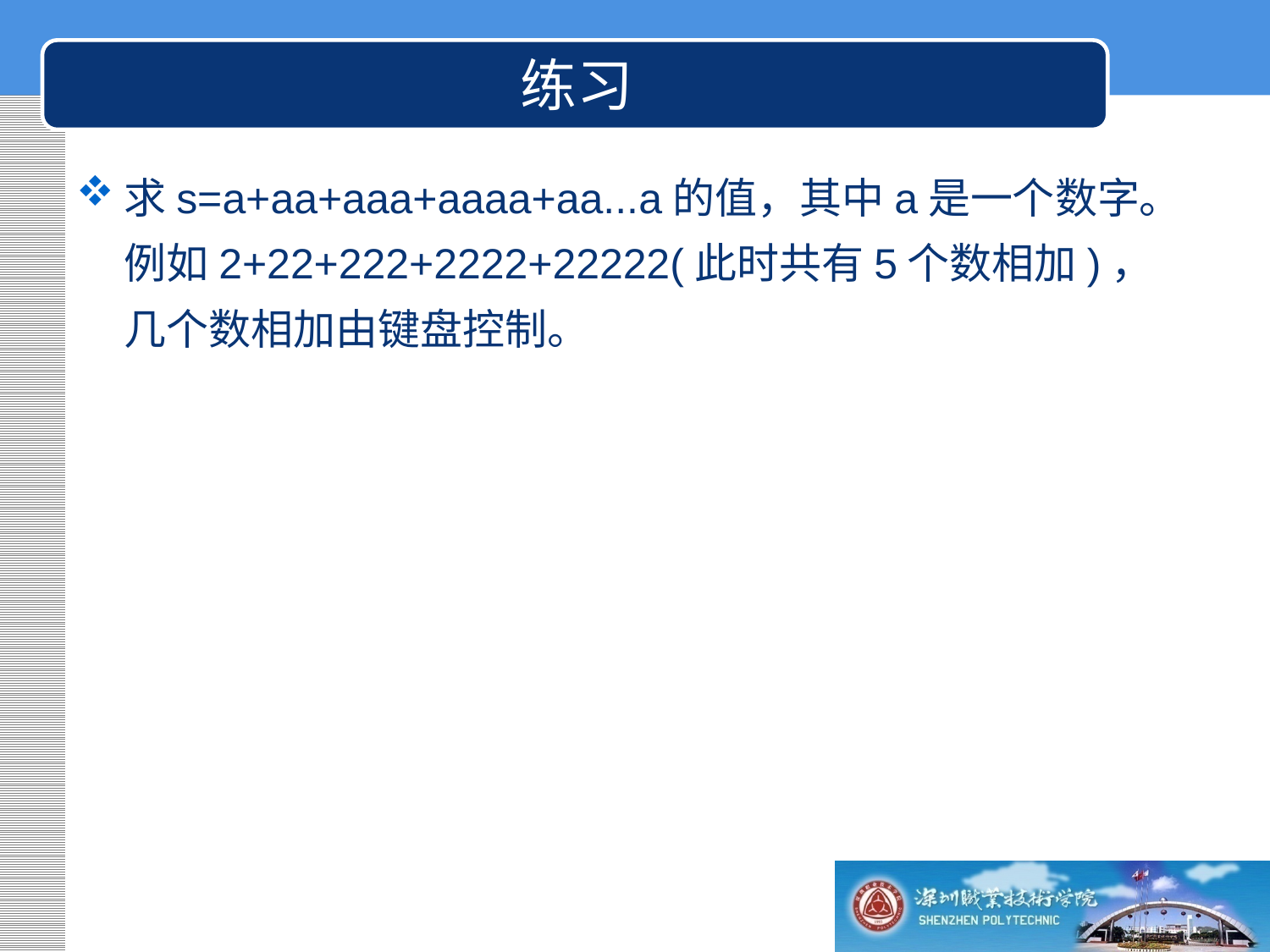

练习
求s=a+aa+aaa+aaaa+aa...a的值，其中a是一个数字。例如2+22+222+2222+22222(此时共有5个数相加)，几个数相加由键盘控制。